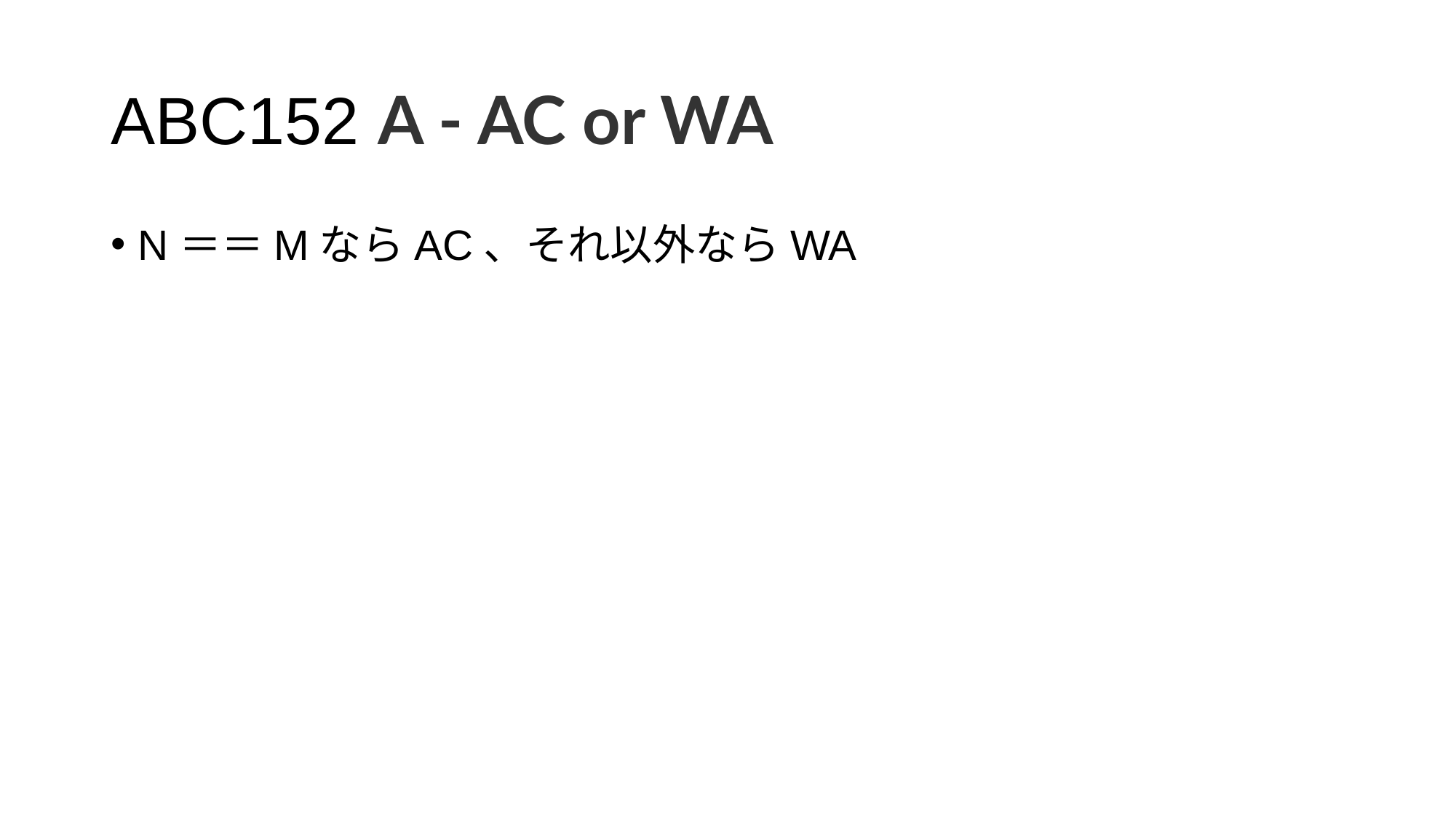

# ABC152 A - AC or WA
N＝＝MならAC、それ以外ならWA